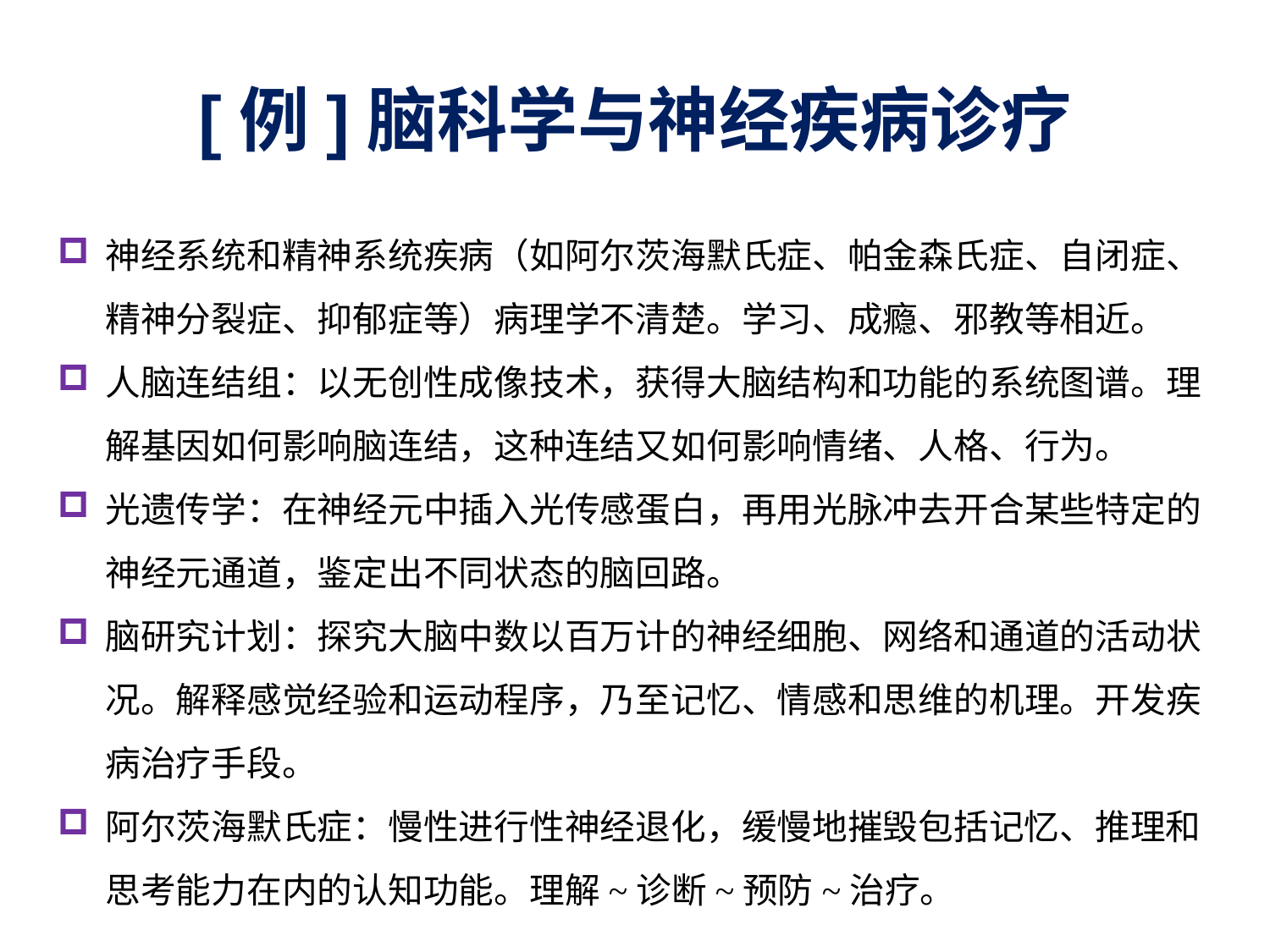

# [例]脑科学与神经疾病诊疗
神经系统和精神系统疾病（如阿尔茨海默氏症、帕金森氏症、自闭症、精神分裂症、抑郁症等）病理学不清楚。学习、成瘾、邪教等相近。
人脑连结组：以无创性成像技术，获得大脑结构和功能的系统图谱。理解基因如何影响脑连结，这种连结又如何影响情绪、人格、行为。
光遗传学：在神经元中插入光传感蛋白，再用光脉冲去开合某些特定的神经元通道，鉴定出不同状态的脑回路。
脑研究计划：探究大脑中数以百万计的神经细胞、网络和通道的活动状况。解释感觉经验和运动程序，乃至记忆、情感和思维的机理。开发疾病治疗手段。
阿尔茨海默氏症：慢性进行性神经退化，缓慢地摧毁包括记忆、推理和思考能力在内的认知功能。理解~诊断~预防~治疗。